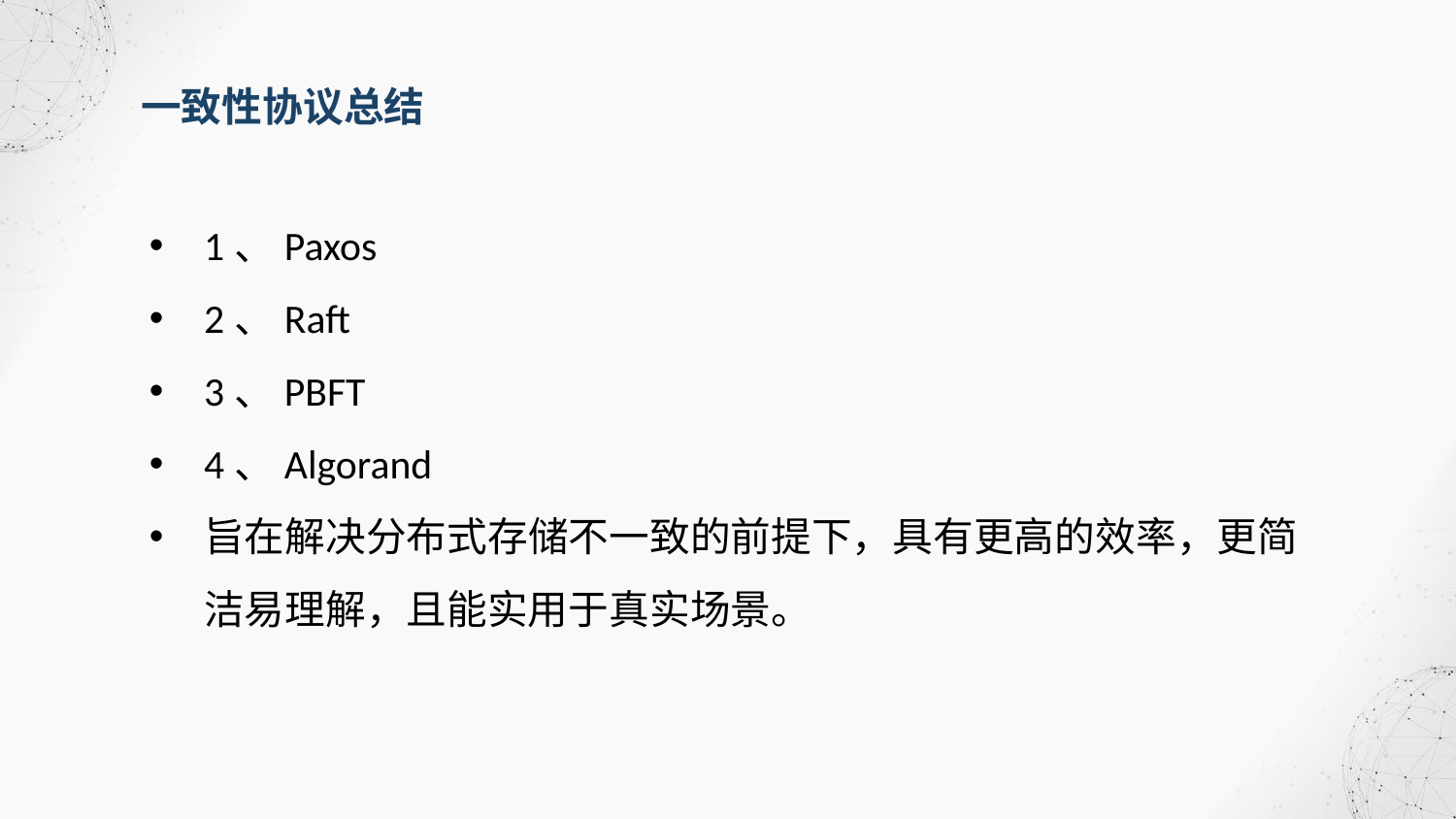

一致性协议总结
1、Paxos
2、Raft
3、PBFT
4、Algorand
旨在解决分布式存储不一致的前提下，具有更高的效率，更简洁易理解，且能实用于真实场景。